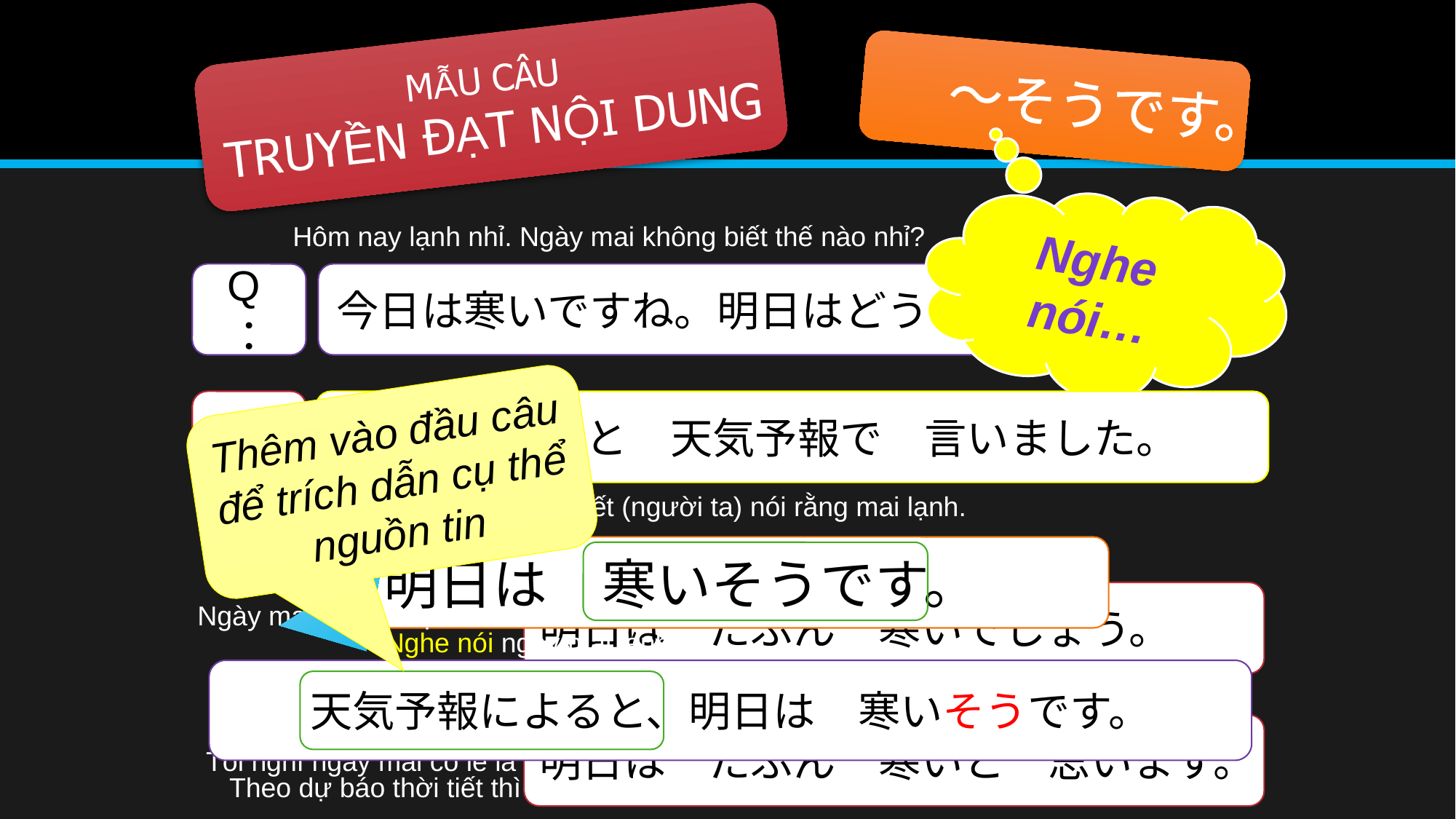

MẪU CÂU
TRUYỀN ĐẠT NỘI DUNG
　～そうです。
Nghe nói…
Hôm nay lạnh nhỉ. Ngày mai không biết thế nào nhỉ?
Q：
今日は寒いですね。明日はどうでしょうか。
Thêm vào đầu câu để trích dẫn cụ thể nguồn tin
A：
明日は　寒いと　天気予報で　言いました。

Ở (phần) dự báo thời tiết (người ta) nói rằng mai lạnh.
明日は　寒いそうです。

明日は　たぶん　寒いでしょう。
Ngày mai có lẽ là lạnh.
Nghe nói ngày mai lạnh.
天気予報によると、明日は　寒いそうです。

明日は　たぶん　寒いと　思います。
Tôi nghĩ ngày mai có lẽ là lạnh.
Theo dự báo thời tiết thì nghe nói ngày mai lạnh.